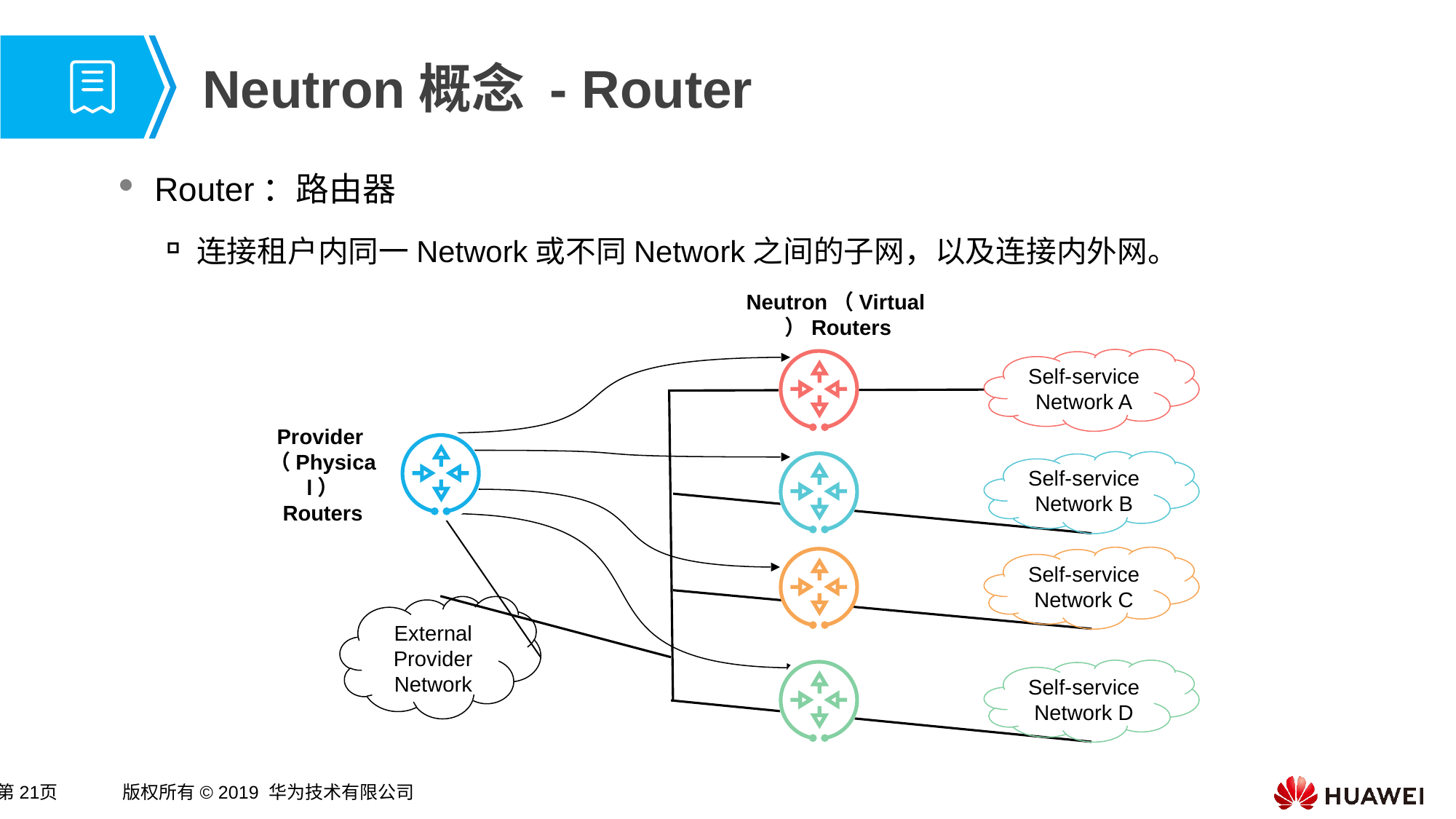

# Neutron概念 - Router
Router：路由器
连接租户内同一Network或不同Network之间的子网，以及连接内外网。
Neutron（Virtual）Routers

Self-service
Network A

Provider（Physical）
Routers

Self-service
Network B

Self-service
Network C
External Provider
Network

Self-service
Network D